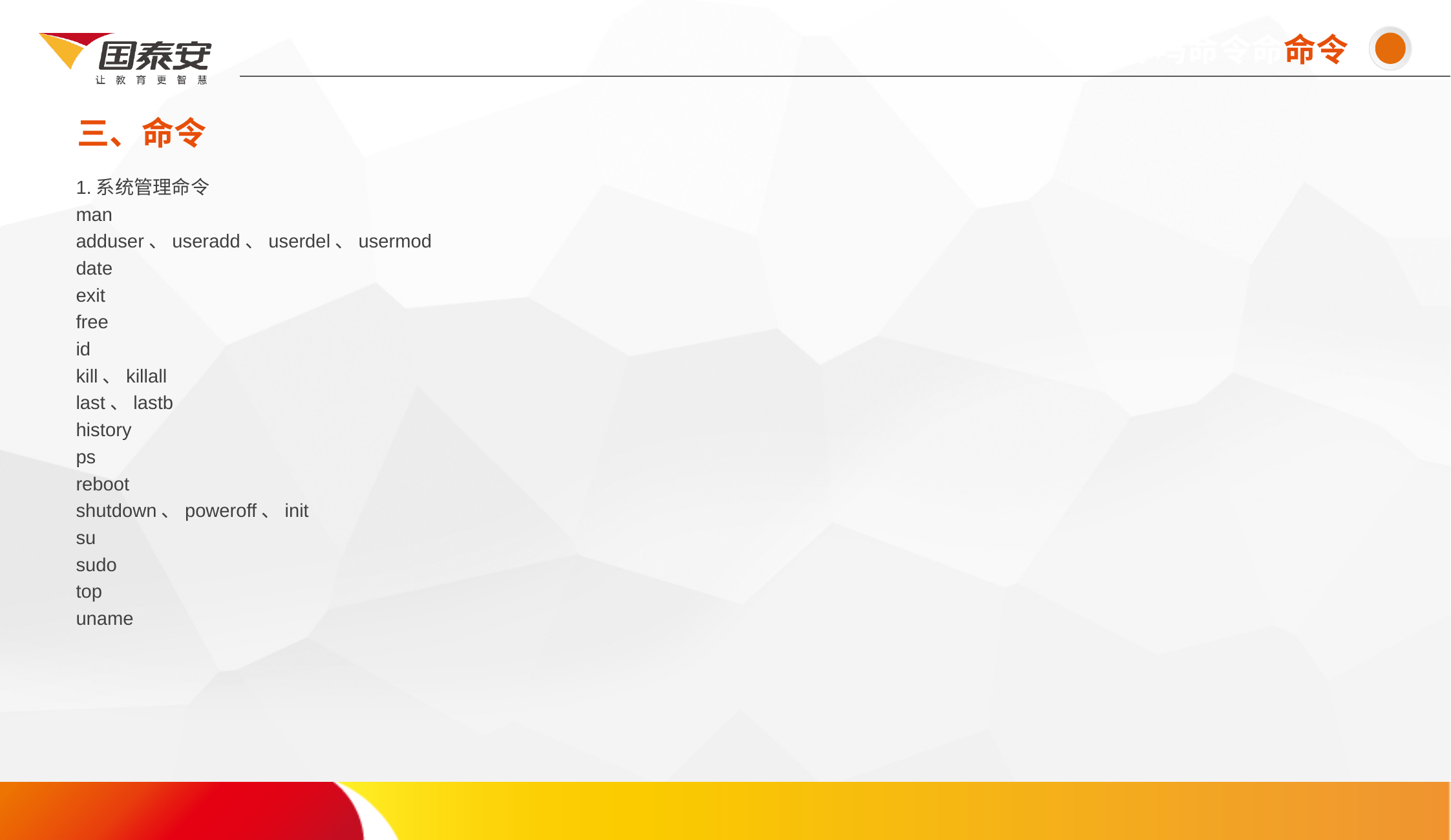

命令吗命令命命令
三、命令

# 1.系统管理命令 man adduser、useradd、userdel、usermod date exit free id kill、killall last、lastb history ps reboot shutdown、poweroff、init su sudo top uname